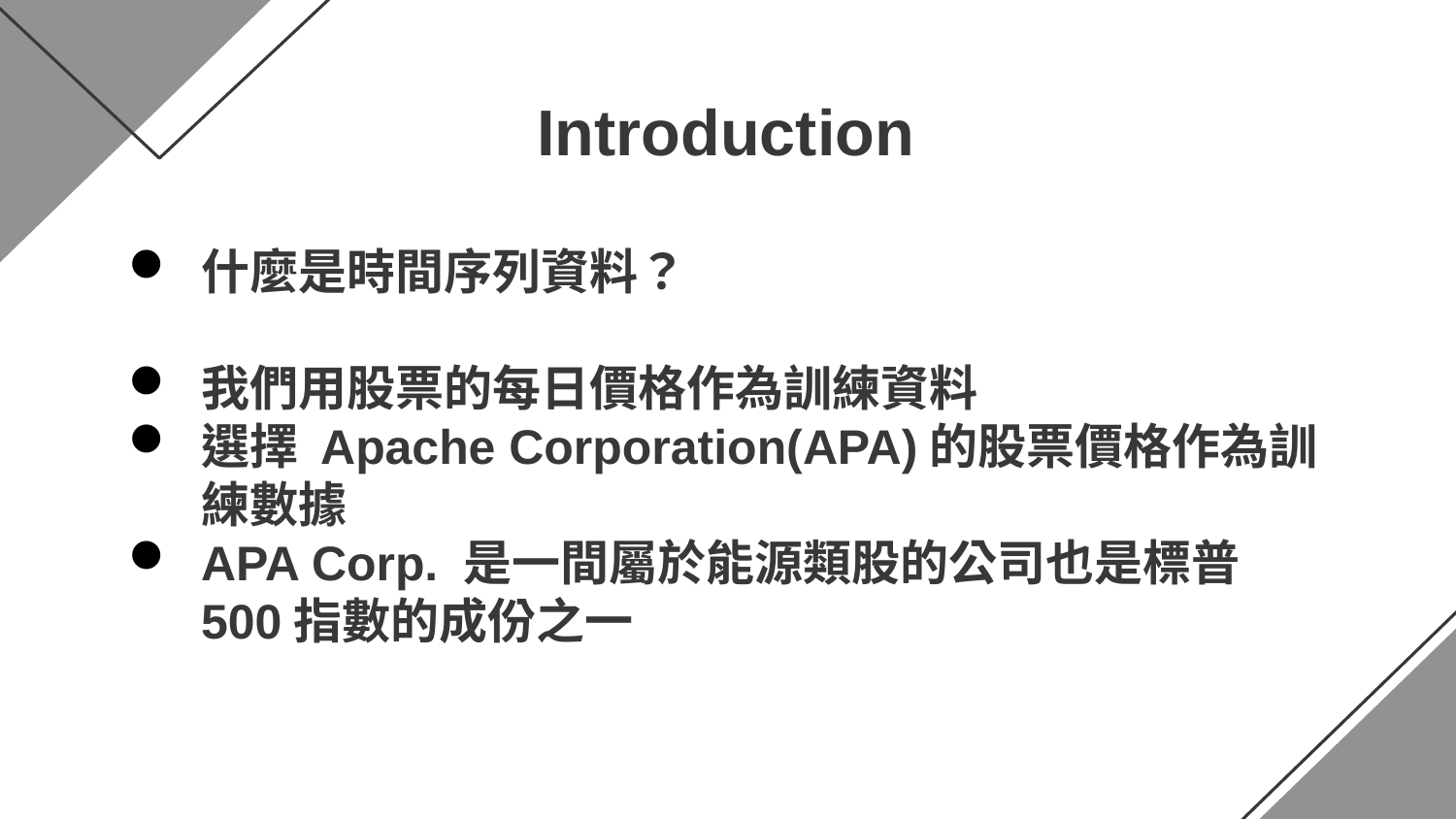

# Introduction
什麼是時間序列資料？

我們用股票的每日價格作為訓練資料
選擇 Apache Corporation(APA)的股票價格作為訓練數據
APA Corp. 是一間屬於能源類股的公司也是標普500指數的成份之一